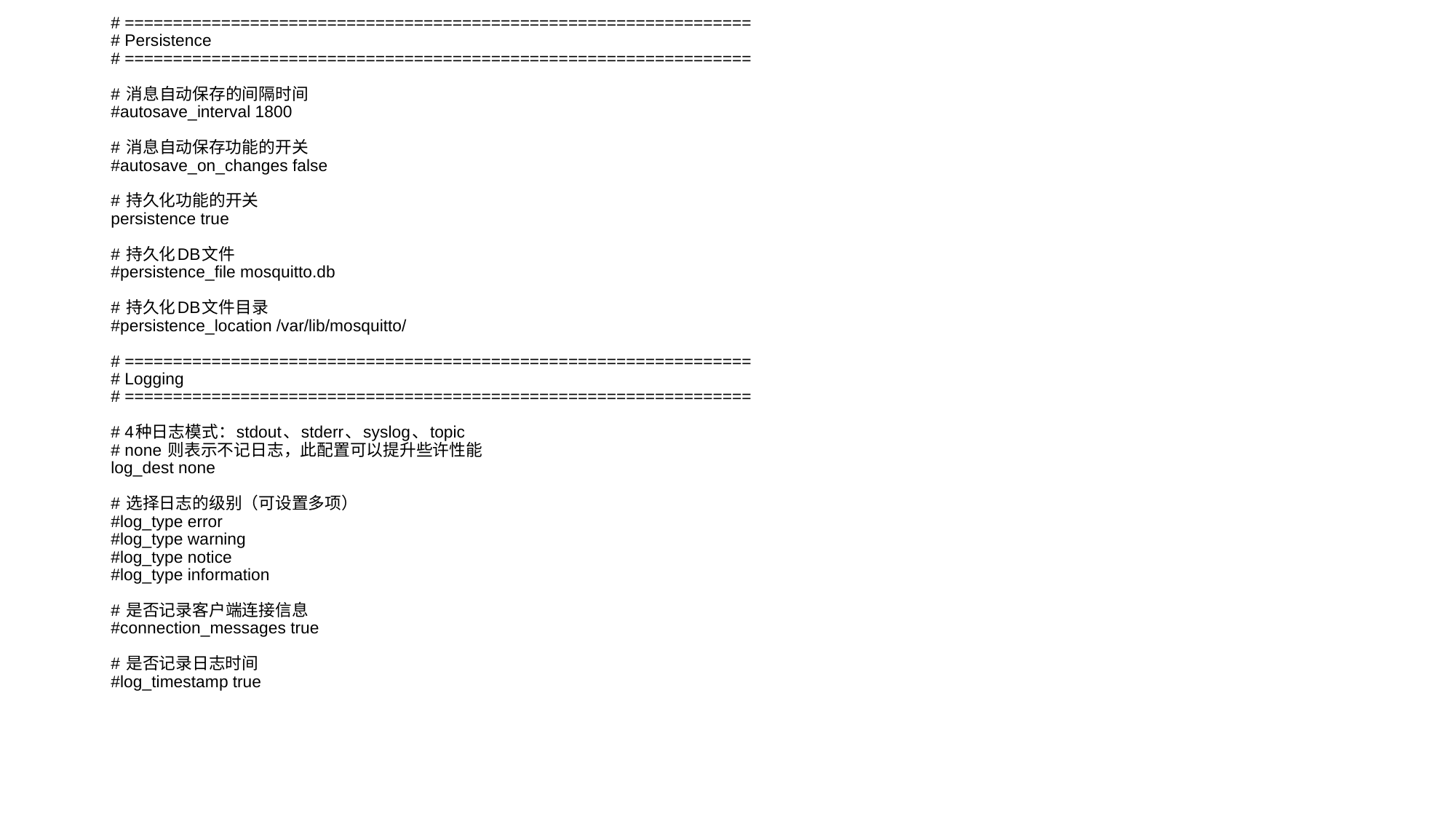

# ================================================================= # Persistence # ================================================================= # 消息自动保存的间隔时间 #autosave_interval 1800 # 消息自动保存功能的开关 #autosave_on_changes false # 持久化功能的开关 persistence true # 持久化DB文件 #persistence_file mosquitto.db # 持久化DB文件目录 #persistence_location /var/lib/mosquitto/ # ================================================================= # Logging # ================================================================= # 4种日志模式：stdout、stderr、syslog、topic # none 则表示不记日志，此配置可以提升些许性能 log_dest none # 选择日志的级别（可设置多项） #log_type error #log_type warning #log_type notice #log_type information # 是否记录客户端连接信息 #connection_messages true # 是否记录日志时间 #log_timestamp true